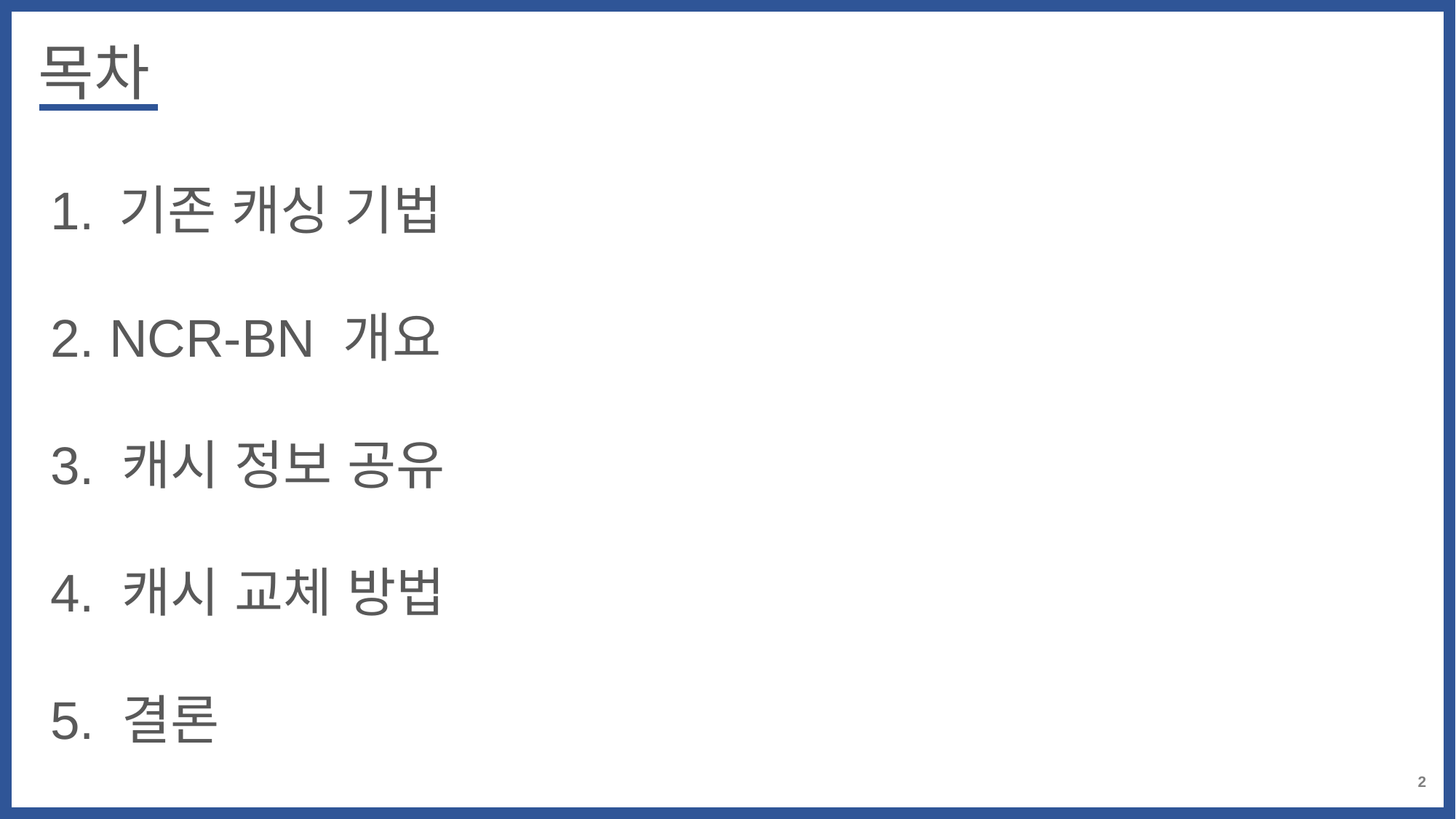

목차
 기존 캐싱 기법
 NCR-BN 개요
 캐시 정보 공유
 캐시 교체 방법
 결론
2